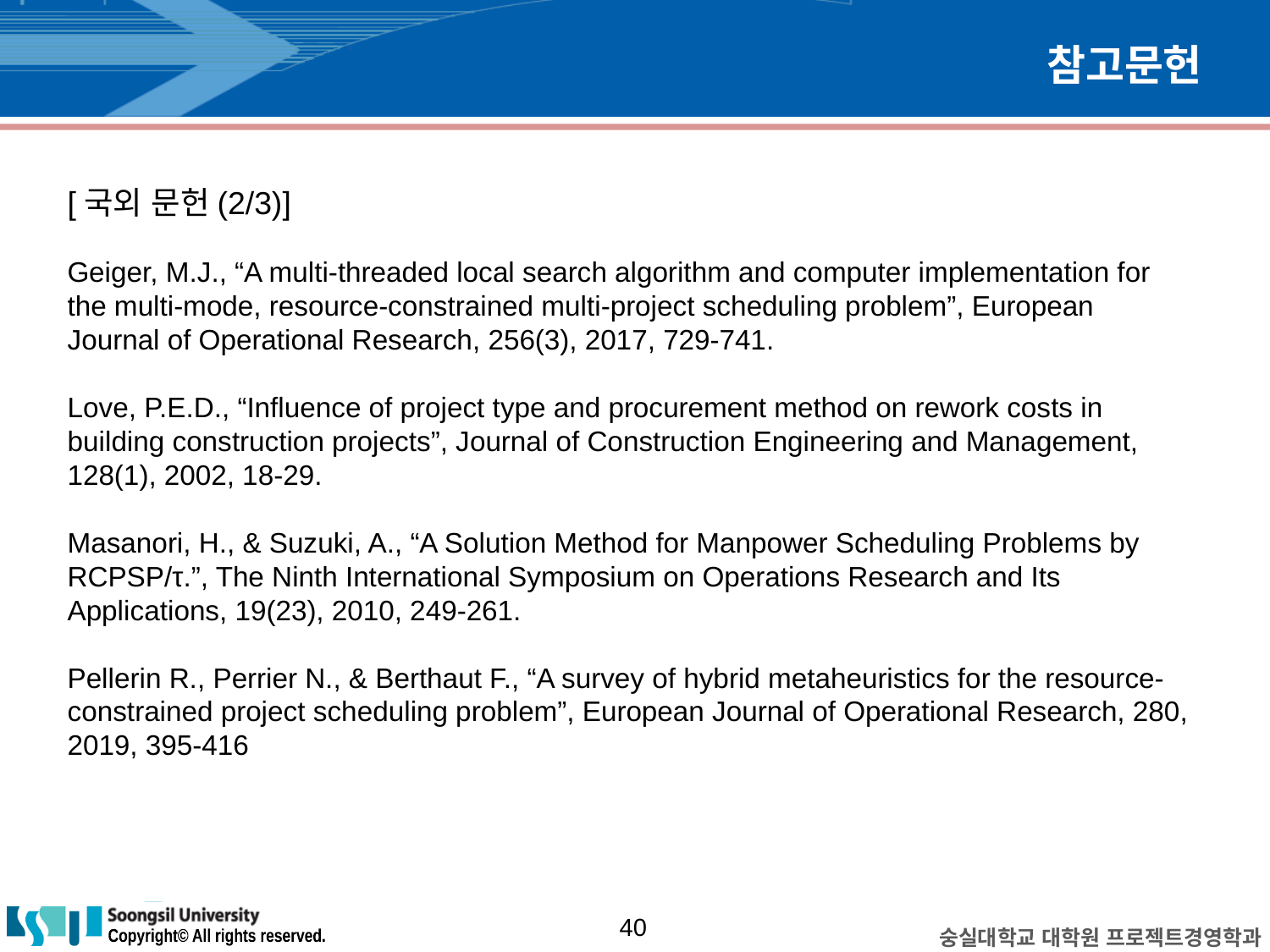

# 참고문헌
[국외 문헌(2/3)]

Geiger, M.J., “A multi-threaded local search algorithm and computer implementation for the multi-mode, resource-constrained multi-project scheduling problem”, European Journal of Operational Research, 256(3), 2017, 729-741.

Love, P.E.D., “Influence of project type and procurement method on rework costs in building construction projects”, Journal of Construction Engineering and Management, 128(1), 2002, 18-29.

Masanori, H., & Suzuki, A., “A Solution Method for Manpower Scheduling Problems by RCPSP/τ.”, The Ninth International Symposium on Operations Research and Its Applications, 19(23), 2010, 249-261.

Pellerin R., Perrier N., & Berthaut F., “A survey of hybrid metaheuristics for the resource-constrained project scheduling problem”, European Journal of Operational Research, 280, 2019, 395-416